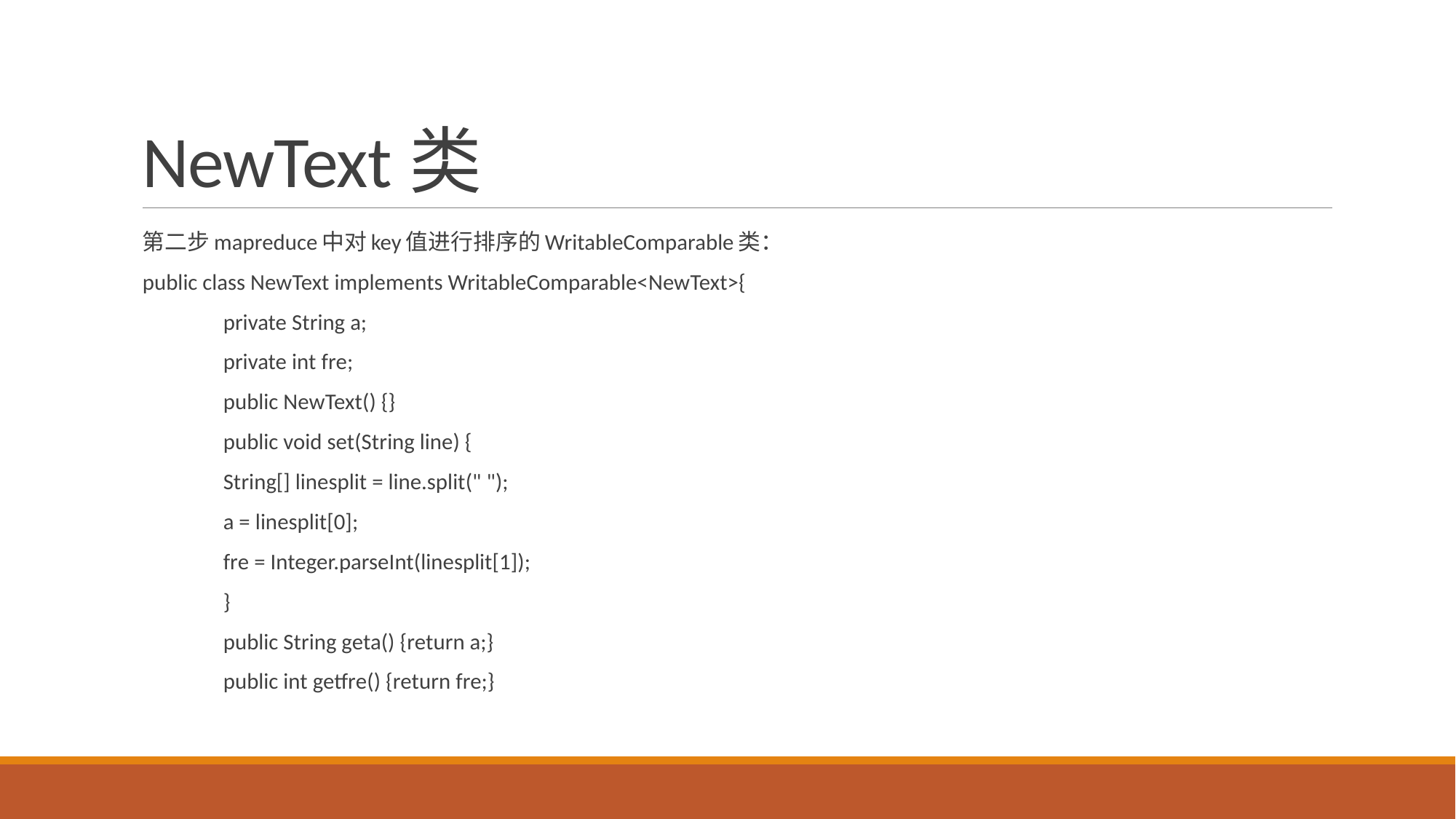

# NewText类
第二步mapreduce中对key值进行排序的WritableComparable类：
public class NewText implements WritableComparable<NewText>{
	private String a;
	private int fre;
	public NewText() {}
	public void set(String line) {
		String[] linesplit = line.split(" ");
		a = linesplit[0];
		fre = Integer.parseInt(linesplit[1]);
	}
	public String geta() {return a;}
	public int getfre() {return fre;}